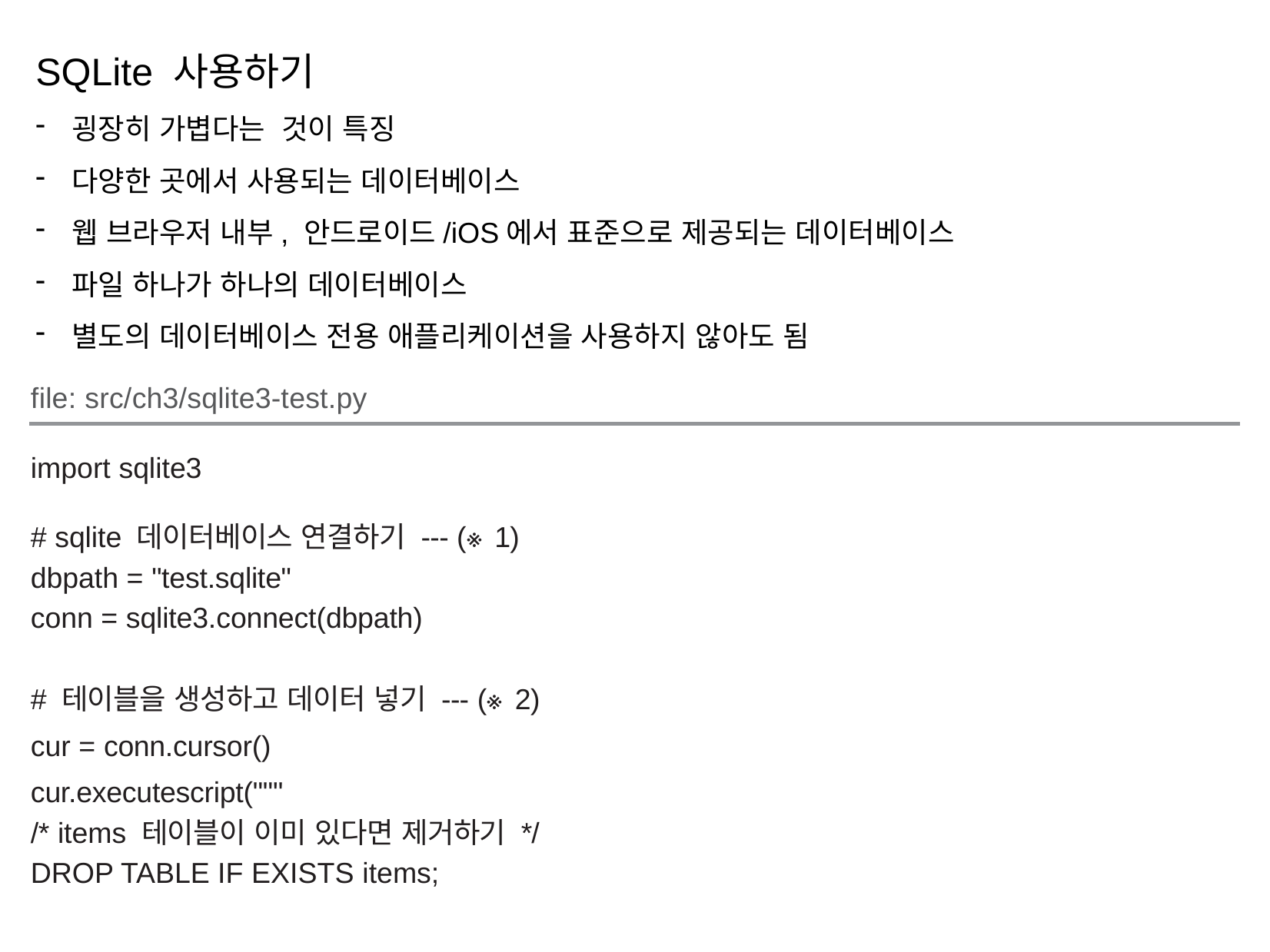

SQLite 사용하기
굉장히 가볍다는  것이 특징
다양한 곳에서 사용되는 데이터베이스
웹 브라우저 내부, 안드로이드/iOS에서 표준으로 제공되는 데이터베이스
파일 하나가 하나의 데이터베이스
별도의 데이터베이스 전용 애플리케이션을 사용하지 않아도 됨

file: src/ch3/sqlite3-test.py

import sqlite3

# sqlite 데이터베이스 연결하기 --- (※1)
dbpath = "test.sqlite"
conn = sqlite3.connect(dbpath)

# 테이블을 생성하고 데이터 넣기 --- (※2)
cur = conn.cursor()
cur.executescript("""
/* items 테이블이 이미 있다면 제거하기 */
DROP TABLE IF EXISTS items;